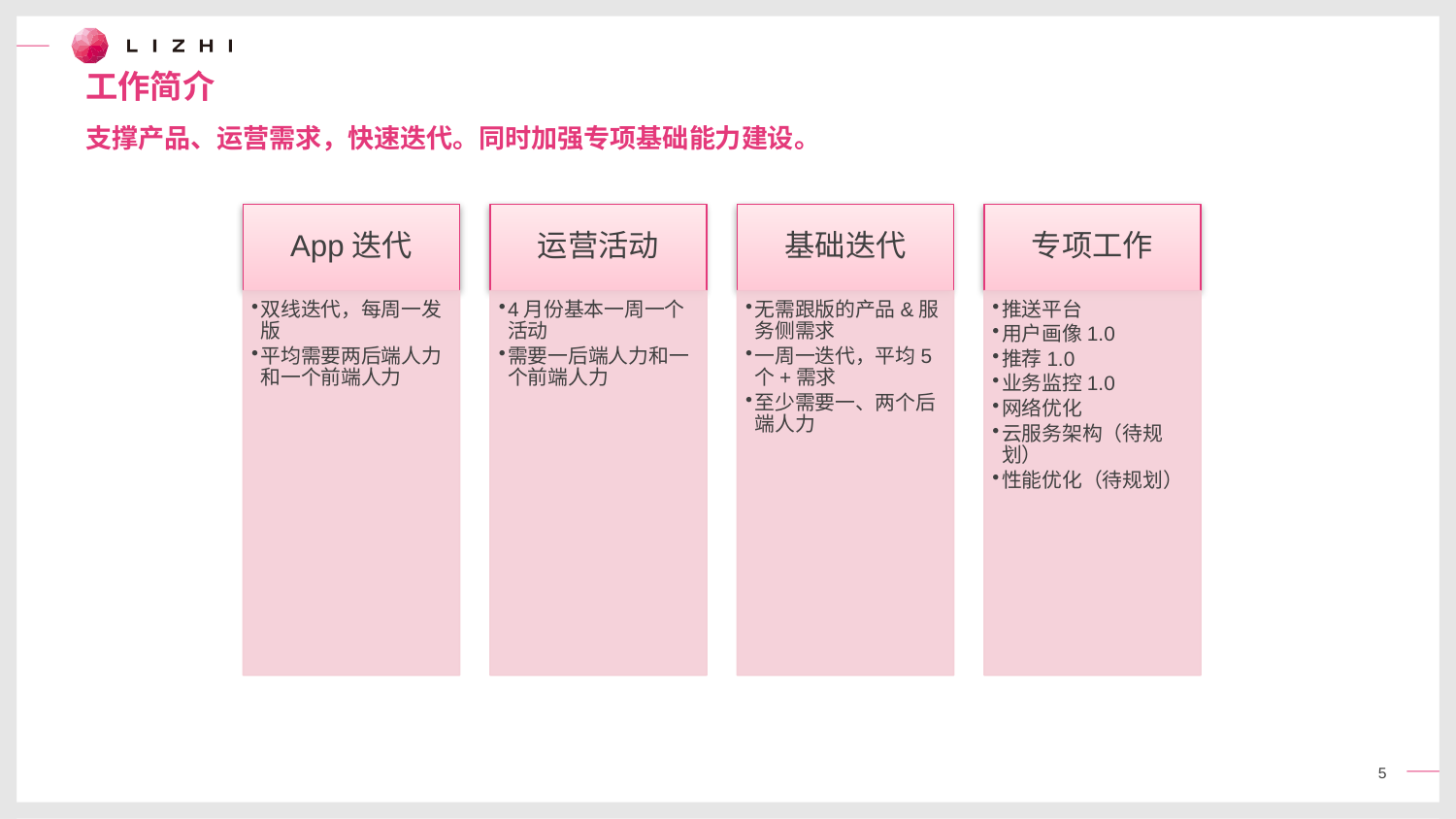

工作简介
支撑产品、运营需求，快速迭代。同时加强专项基础能力建设。

App迭代
双线迭代，每周一发版
平均需要两后端人力和一个前端人力
运营活动
4月份基本一周一个活动
需要一后端人力和一个前端人力
基础迭代
无需跟版的产品&服务侧需求
一周一迭代，平均5个+需求
至少需要一、两个后端人力
专项工作
推送平台
用户画像1.0
推荐1.0
业务监控1.0
网络优化
云服务架构（待规划）
性能优化（待规划）
5